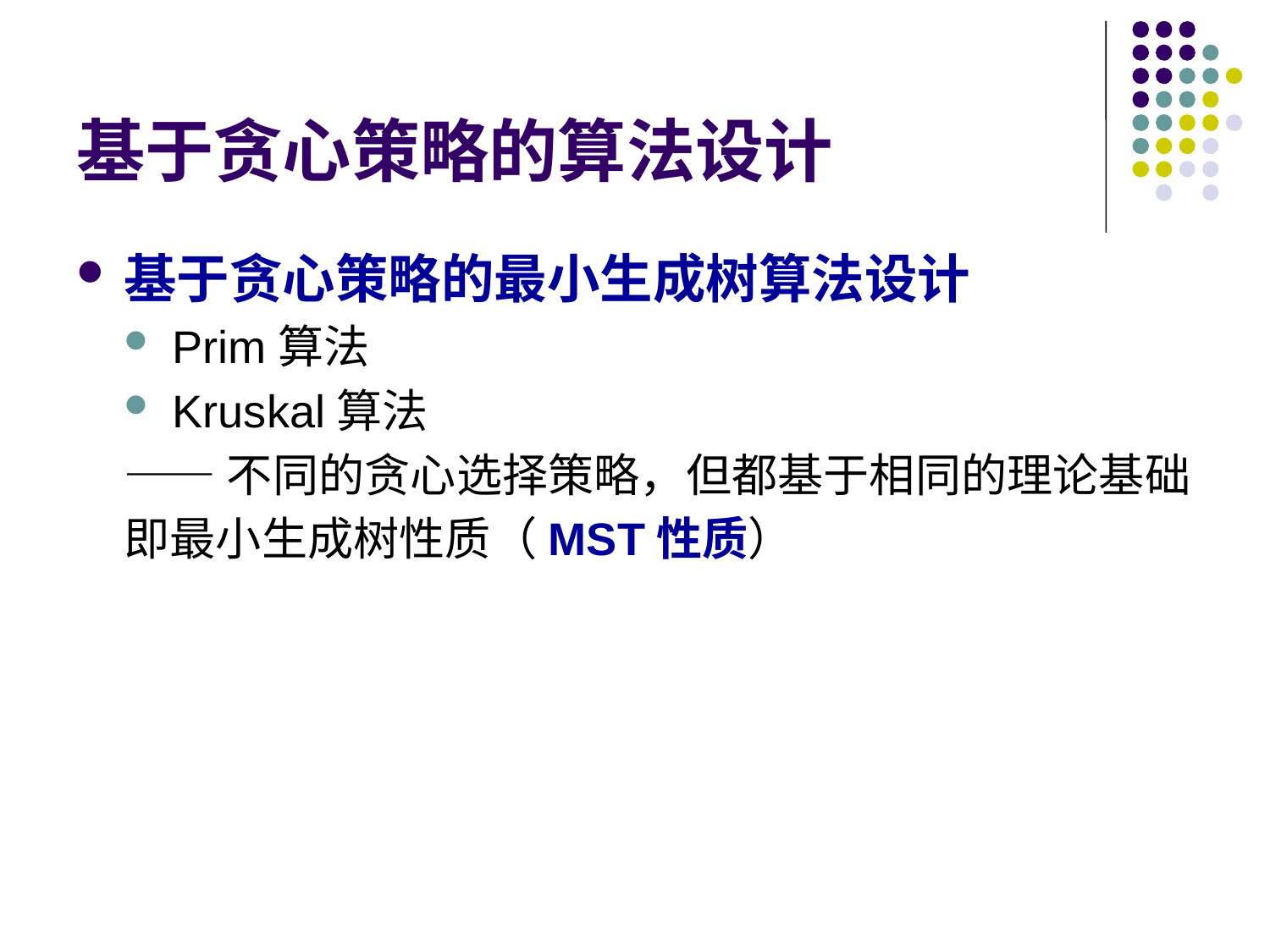

# 基于贪心策略的算法设计
基于贪心策略的最小生成树算法设计
Prim算法
Kruskal算法
——不同的贪心选择策略，但都基于相同的理论基础
即最小生成树性质（MST性质）